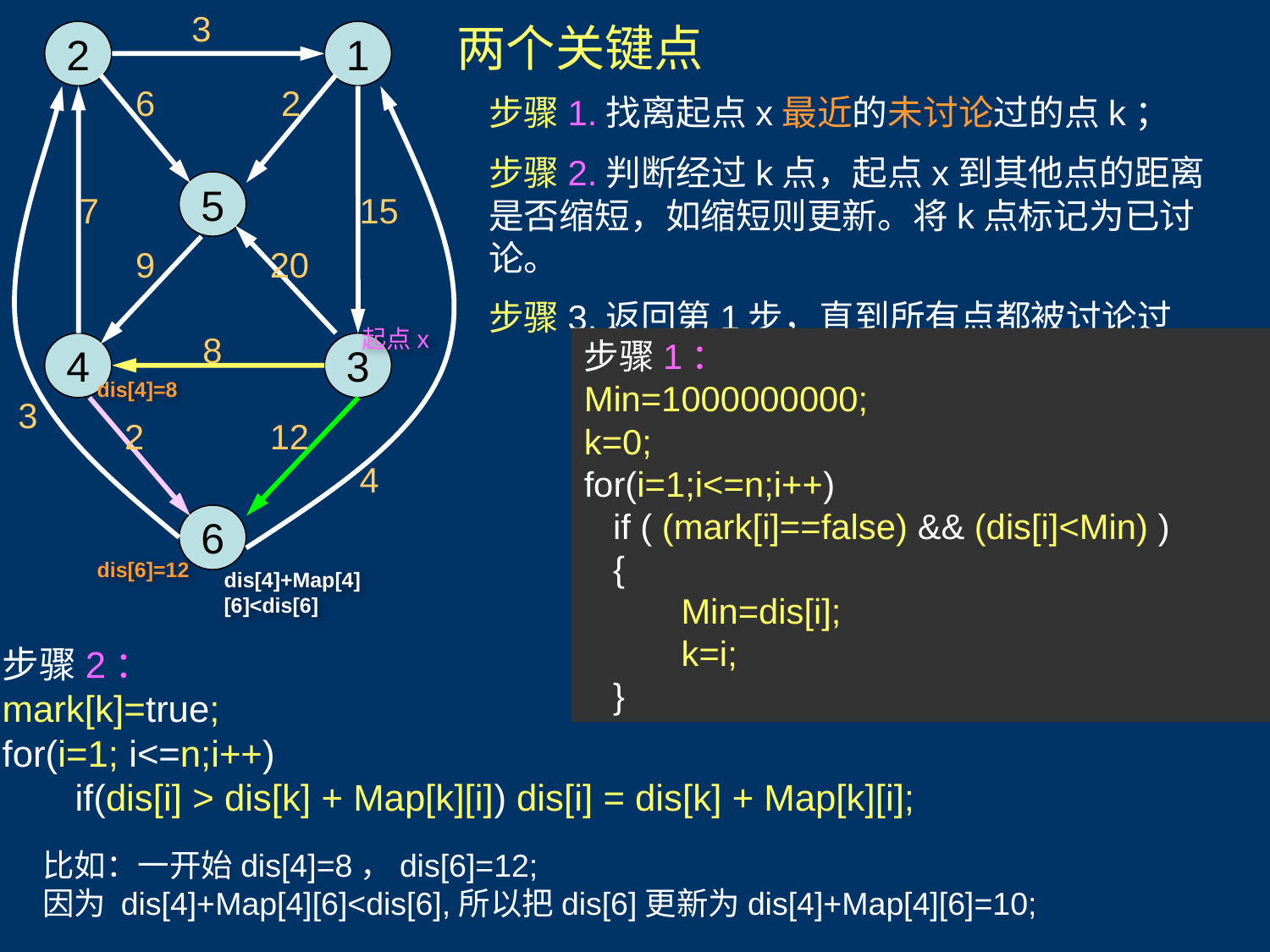

3
2
1

6

2

5
7
15

9
20
8
4
3

3

2
12
4
6
两个关键点
步骤1.找离起点x最近的未讨论过的点k；
步骤2.判断经过k点，起点x到其他点的距离是否缩短，如缩短则更新。将k点标记为已讨论。
步骤3.返回第1步，直到所有点都被讨论过
起点x
步骤1：
Min=1000000000;
k=0;
for(i=1;i<=n;i++)
   if ( (mark[i]==false) && (dis[i]<Min) )
   {
          Min=dis[i];
          k=i;
   }
dis[4]=8
dis[6]=12
dis[4]+Map[4][6]<dis[6]
步骤2：
mark[k]=true;
for(i=1; i<=n;i++)
       if(dis[i] > dis[k] + Map[k][i]) dis[i] = dis[k] + Map[k][i];
比如：一开始dis[4]=8，dis[6]=12;
因为 dis[4]+Map[4][6]<dis[6],所以把dis[6]更新为dis[4]+Map[4][6]=10;